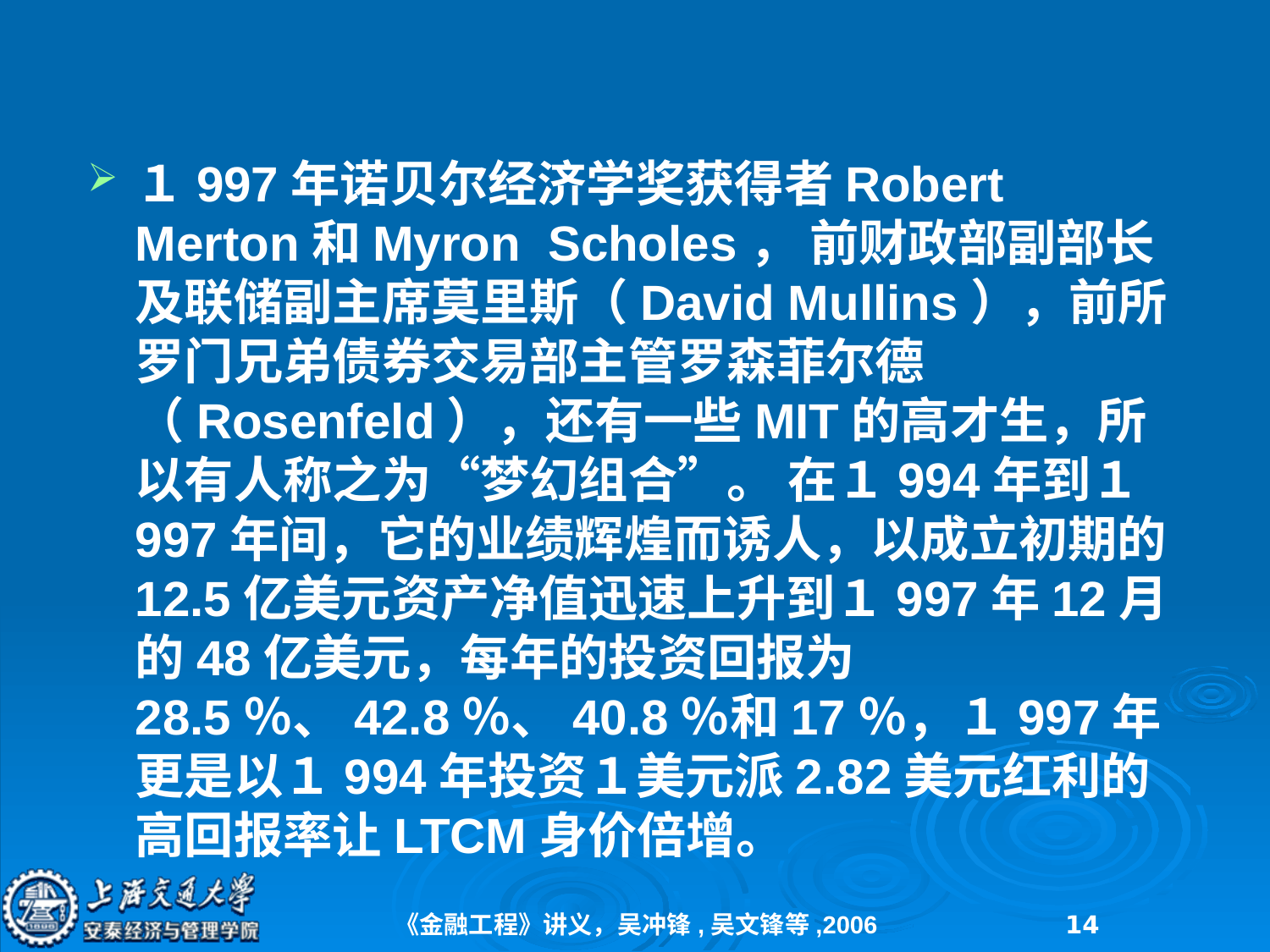

#
１997年诺贝尔经济学奖获得者Robert  Merton和Myron  Scholes， 前财政部副部长及联储副主席莫里斯（David Mullins），前所罗门兄弟债券交易部主管罗森菲尔德（Rosenfeld），还有一些MIT的高才生，所以有人称之为“梦幻组合”。 在１994年到１997年间，它的业绩辉煌而诱人，以成立初期的12.5亿美元资产净值迅速上升到１997年12月的48亿美元，每年的投资回报为28.5％、42.8％、40.8％和17％，１997年更是以１994年投资１美元派2.82美元红利的高回报率让LTCM身价倍增。